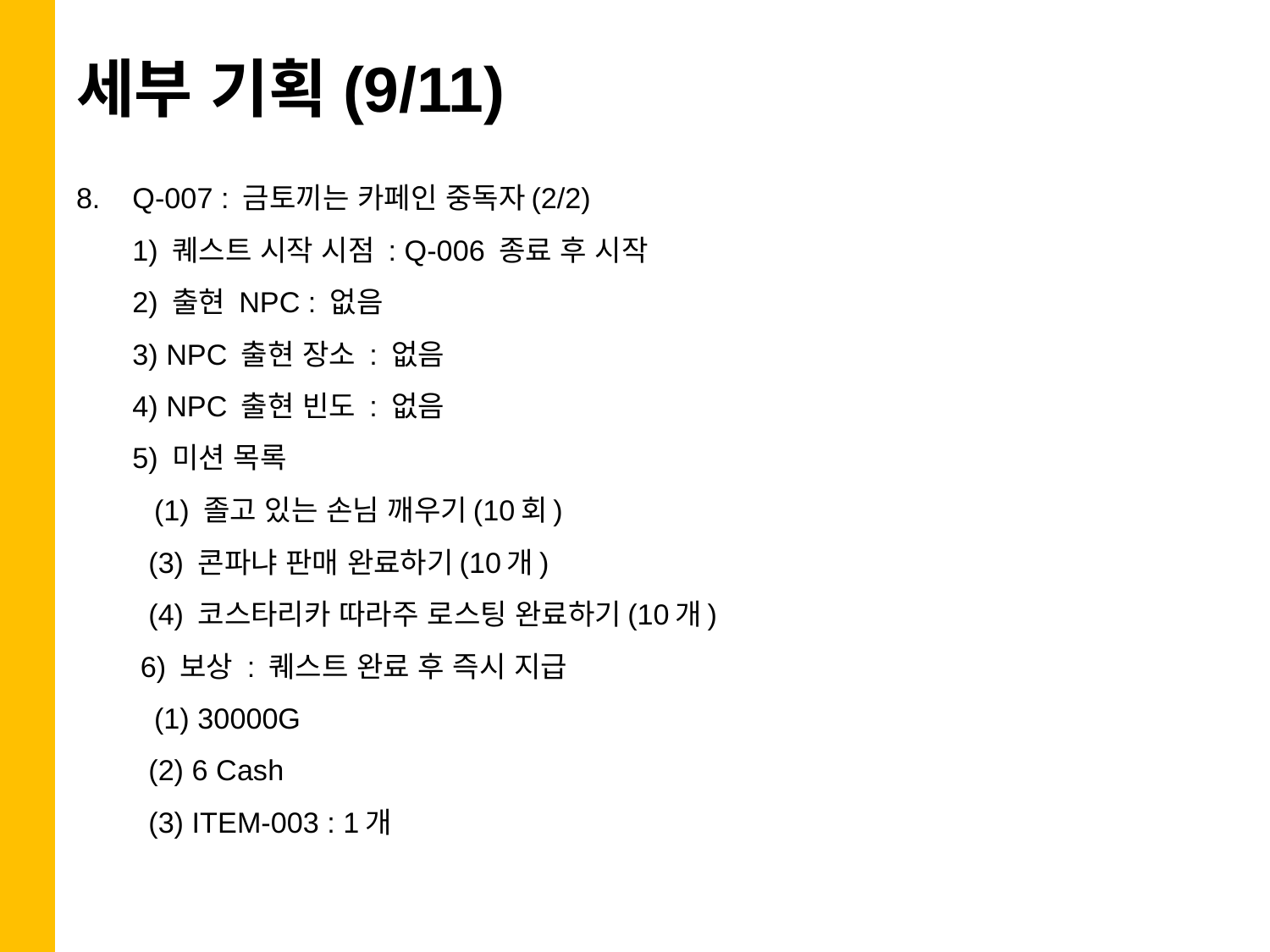

# 세부 기획(9/11)
Q-007 : 금토끼는 카페인 중독자(2/2)
1) 퀘스트 시작 시점 : Q-006 종료 후 시작
2) 출현 NPC : 없음
3) NPC 출현 장소 : 없음
4) NPC 출현 빈도 : 없음
5) 미션 목록
  (1) 졸고 있는 손님 깨우기(10회)
  (3) 콘파냐 판매 완료하기(10개)
  (4) 코스타리카 따라주 로스팅 완료하기(10개)
 6) 보상 : 퀘스트 완료 후 즉시 지급
  (1) 30000G
  (2) 6 Cash
  (3) ITEM-003 : 1개